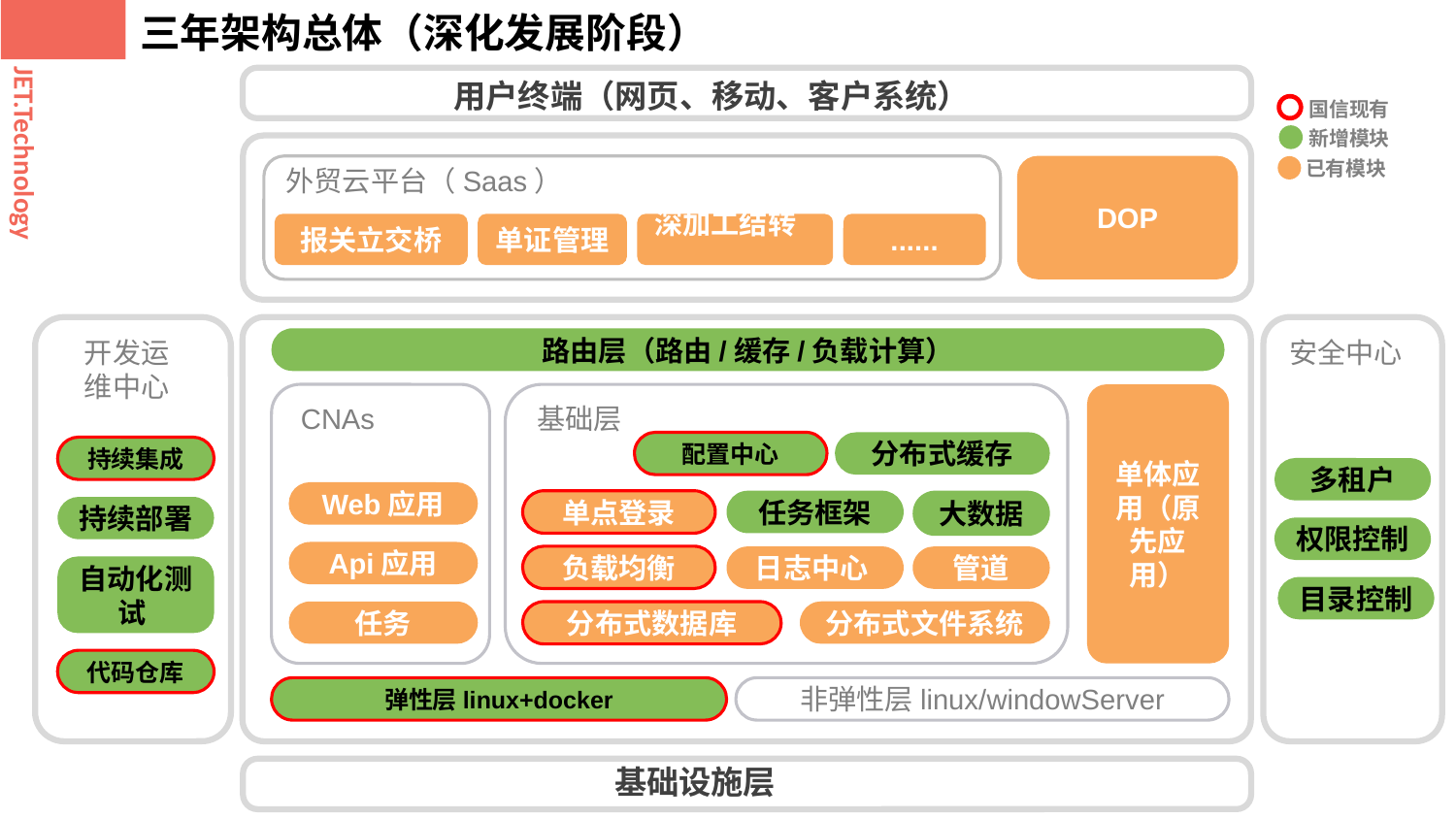

三年架构总体（深化发展阶段）

用户终端（网页、移动、客户系统）
国信现有

新增模块

 JET.Technology

已有模块

DOP

外贸云平台（Saas）

报关立交桥
单证管理
深加工结转
......
z
z0
z
开发运维中心
路由层（路由/缓存/负载计算）
安全中心

单体应用（原先应用）
CNAs

基础层

配置中心
分布式缓存
持续集成
多租户
Web应用
单点登录
任务框架
大数据
持续部署
权限控制
Api应用
负载均衡
日志中心
管道
自动化测试
目录控制
分布式文件系统
任务
分布式数据库
代码仓库
弹性层linux+docker
非弹性层linux/windowServer

基础设施层